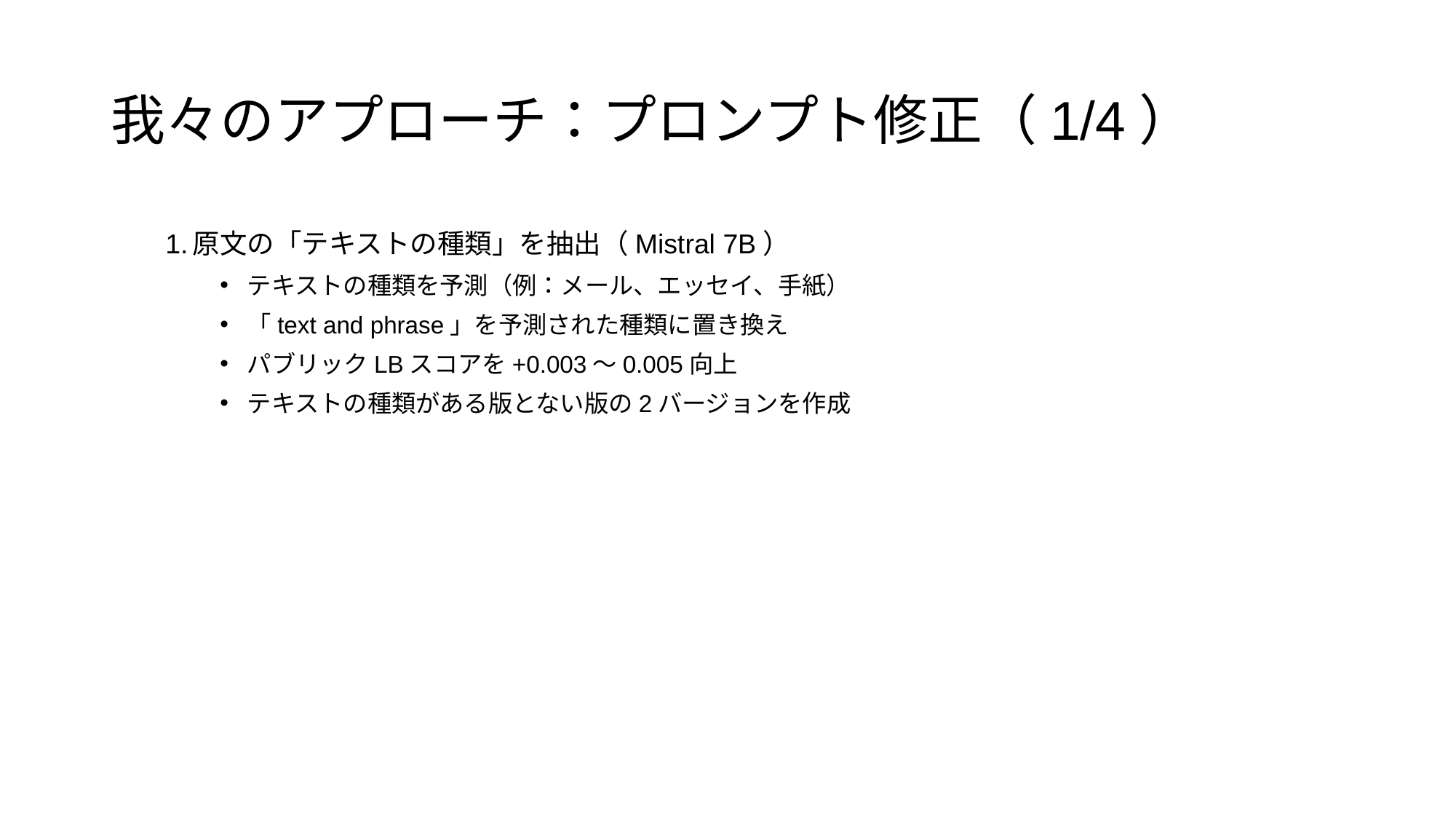

# 我々のアプローチ：プロンプト修正（1/4）
原文の「テキストの種類」を抽出（Mistral 7B）
テキストの種類を予測（例：メール、エッセイ、手紙）
「text and phrase」を予測された種類に置き換え
パブリックLBスコアを+0.003〜0.005向上
テキストの種類がある版とない版の2バージョンを作成